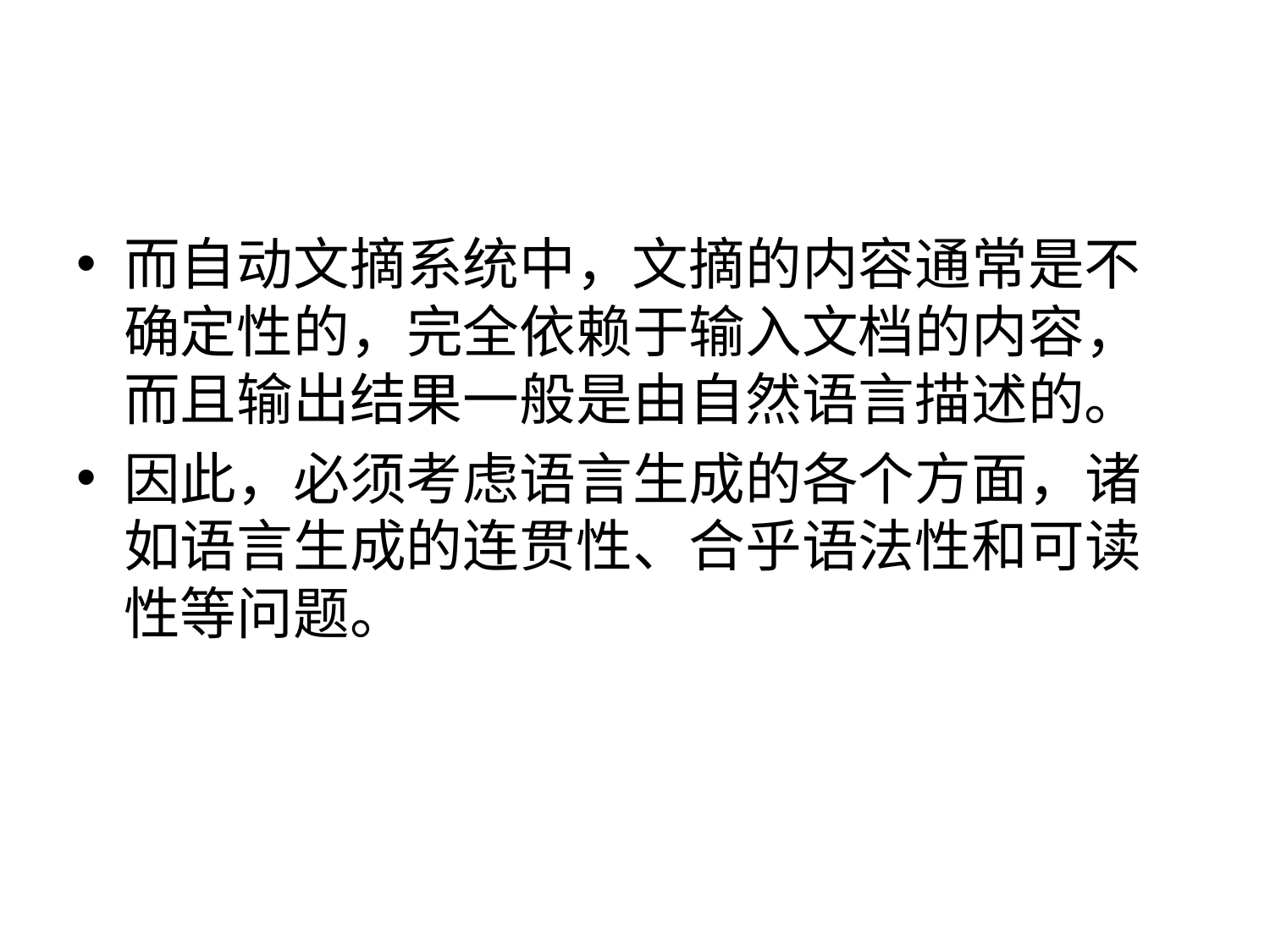

#
而自动文摘系统中，文摘的内容通常是不确定性的，完全依赖于输入文档的内容，而且输出结果一般是由自然语言描述的。
因此，必须考虑语言生成的各个方面，诸如语言生成的连贯性、合乎语法性和可读性等问题。